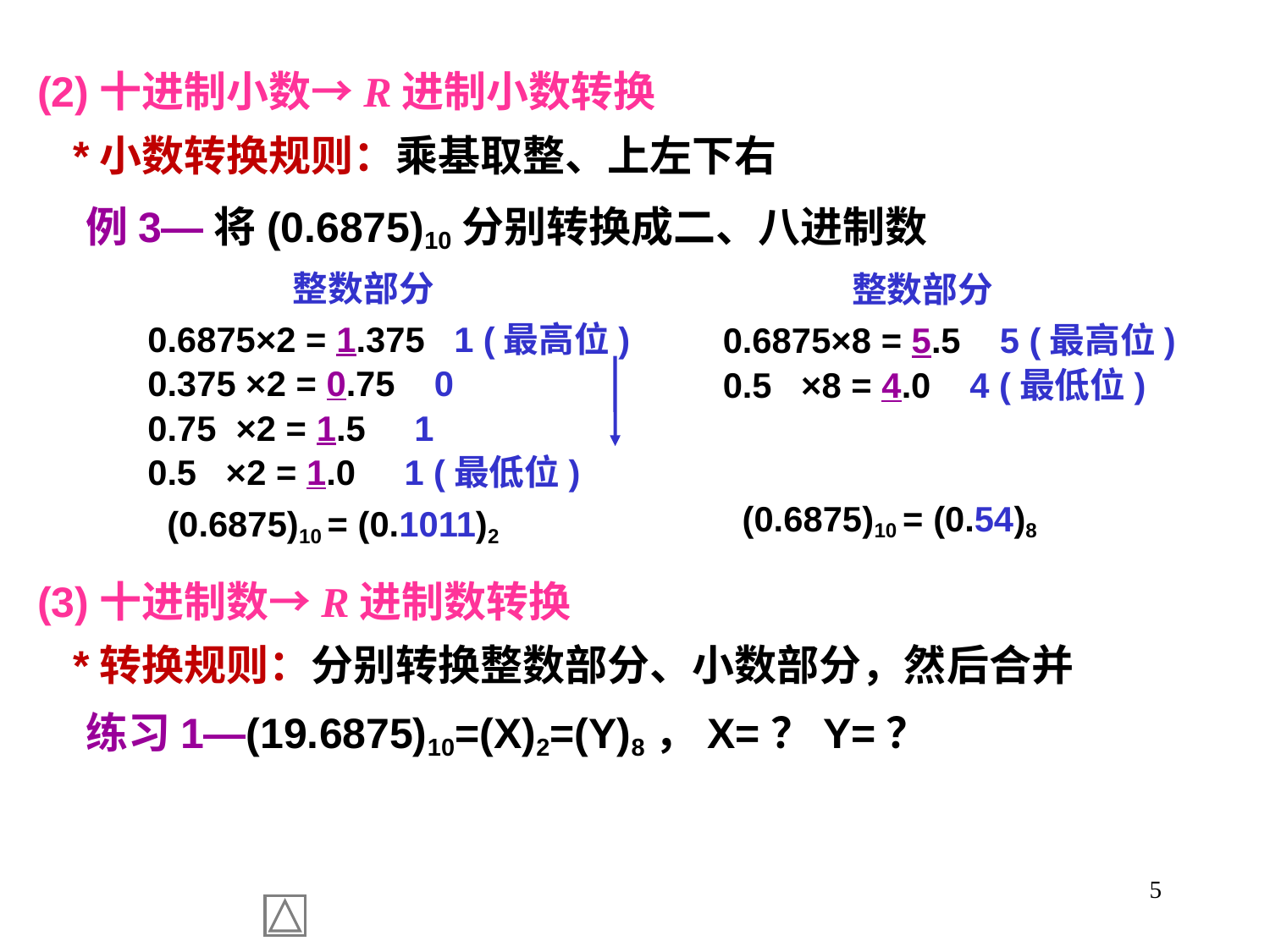

(2)十进制小数→R进制小数转换
   *小数转换规则：乘基取整、上左下右
    例3—将(0.6875)10分别转换成二、八进制数
                 整数部分
0.6875×2 = 1.375   1 (最高位)
0.375 ×2 = 0.75    0
0.75  ×2 = 1.5     1
0.5   ×2 = 1.0     1 (最低位)
  (0.6875)10 = (0.1011)2

               整数部分
0.6875×8 = 5.5    5 (最高位)
0.5   ×8 = 4.0    4 (最低位)

  (0.6875)10 = (0.54)8
(3)十进制数→R进制数转换
   *转换规则：分别转换整数部分、小数部分，然后合并
    练习1—(19.6875)10=(X)2=(Y)8，X=？Y=？
5